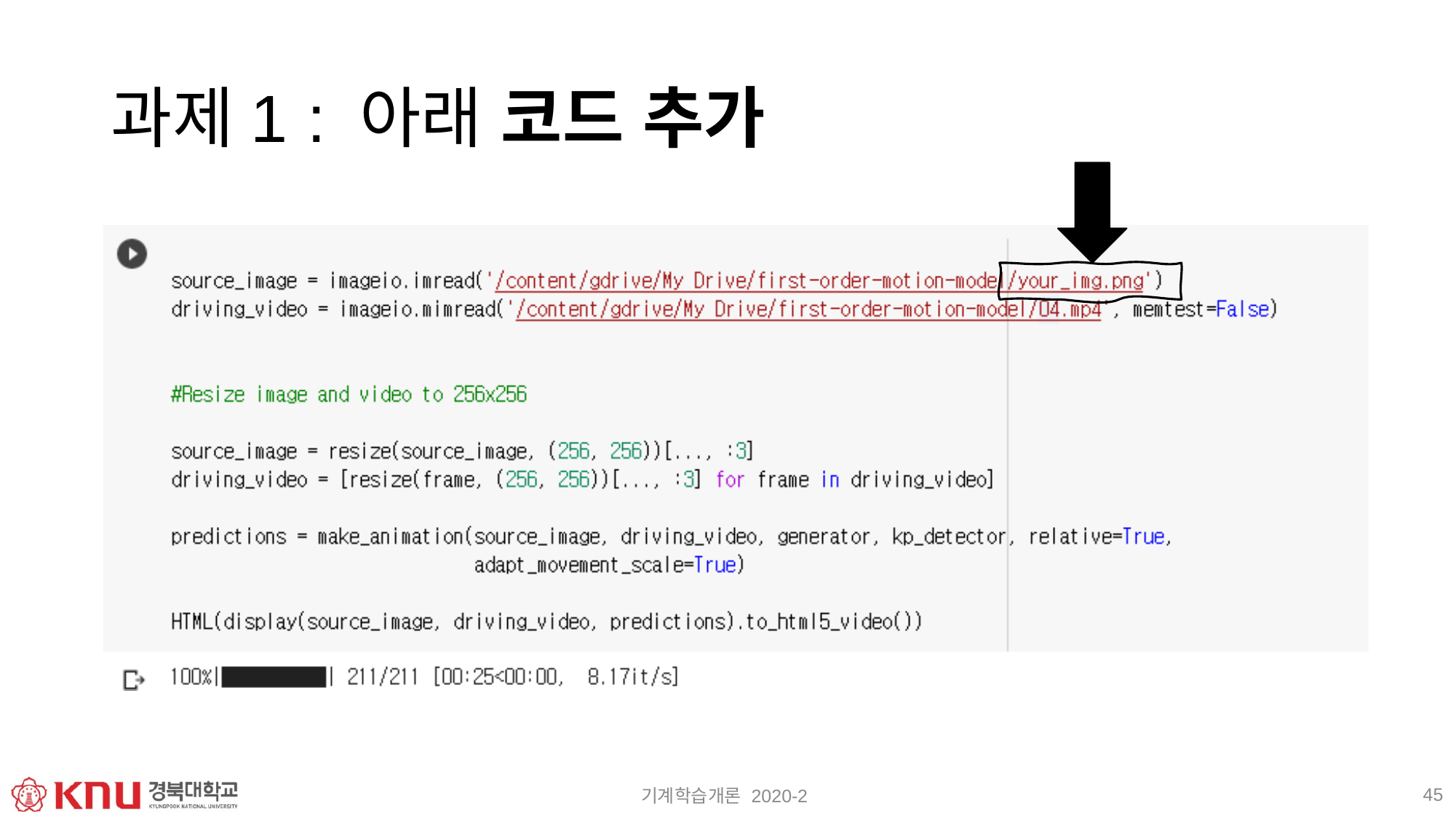

# 과제1 : 아래 코드 추가

45
기계학습개론 2020-2